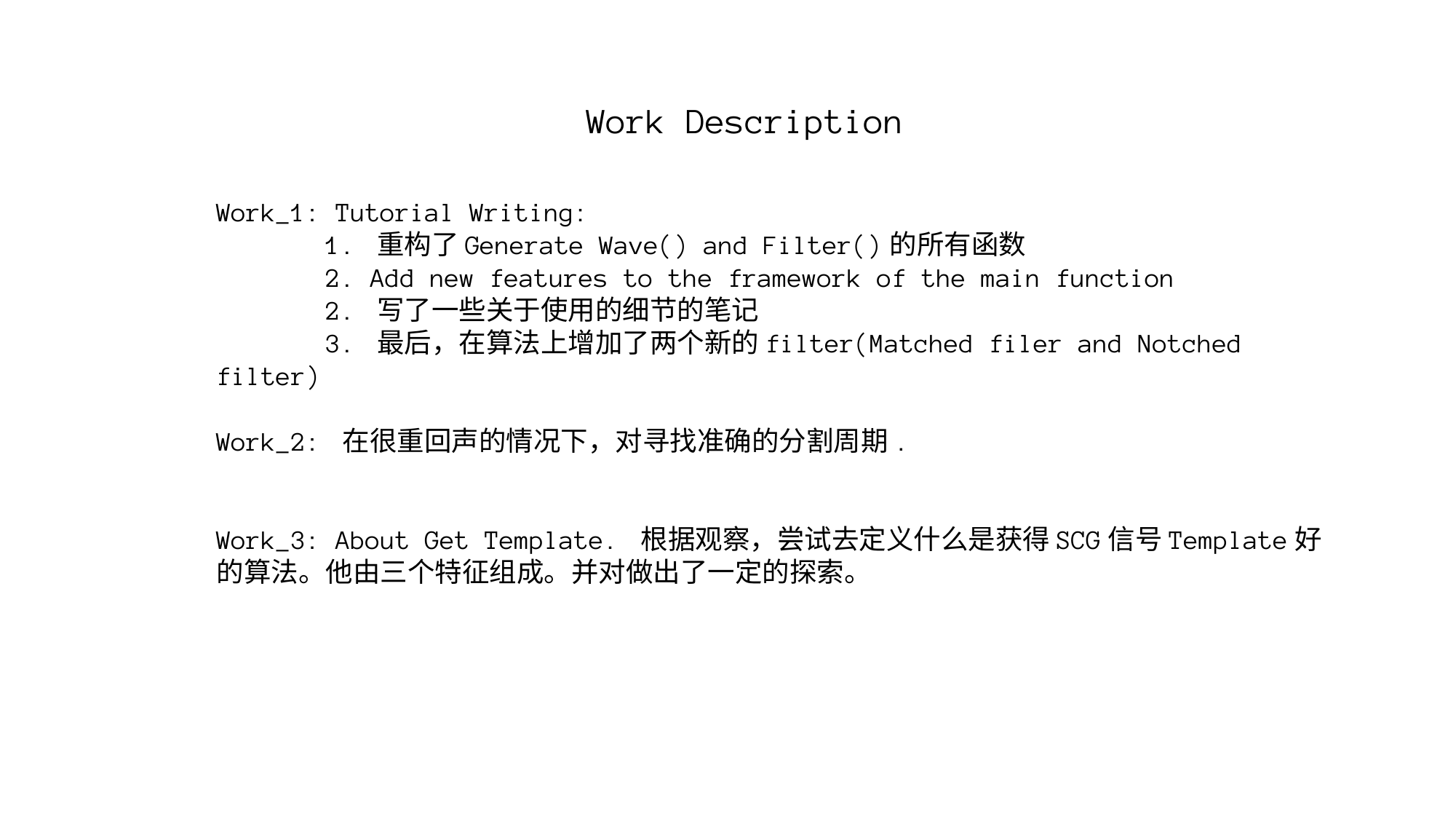

Work Description
Work_1: Tutorial Writing:
	1. 重构了Generate Wave() and Filter()的所有函数
	2. Add new features to the framework of the main function
	2. 写了一些关于使用的细节的笔记
	3. 最后，在算法上增加了两个新的filter(Matched filer and Notched filter)

Work_2: 在很重回声的情况下，对寻找准确的分割周期.

Work_3: About Get Template. 根据观察，尝试去定义什么是获得SCG信号Template好的算法。他由三个特征组成。并对做出了一定的探索。